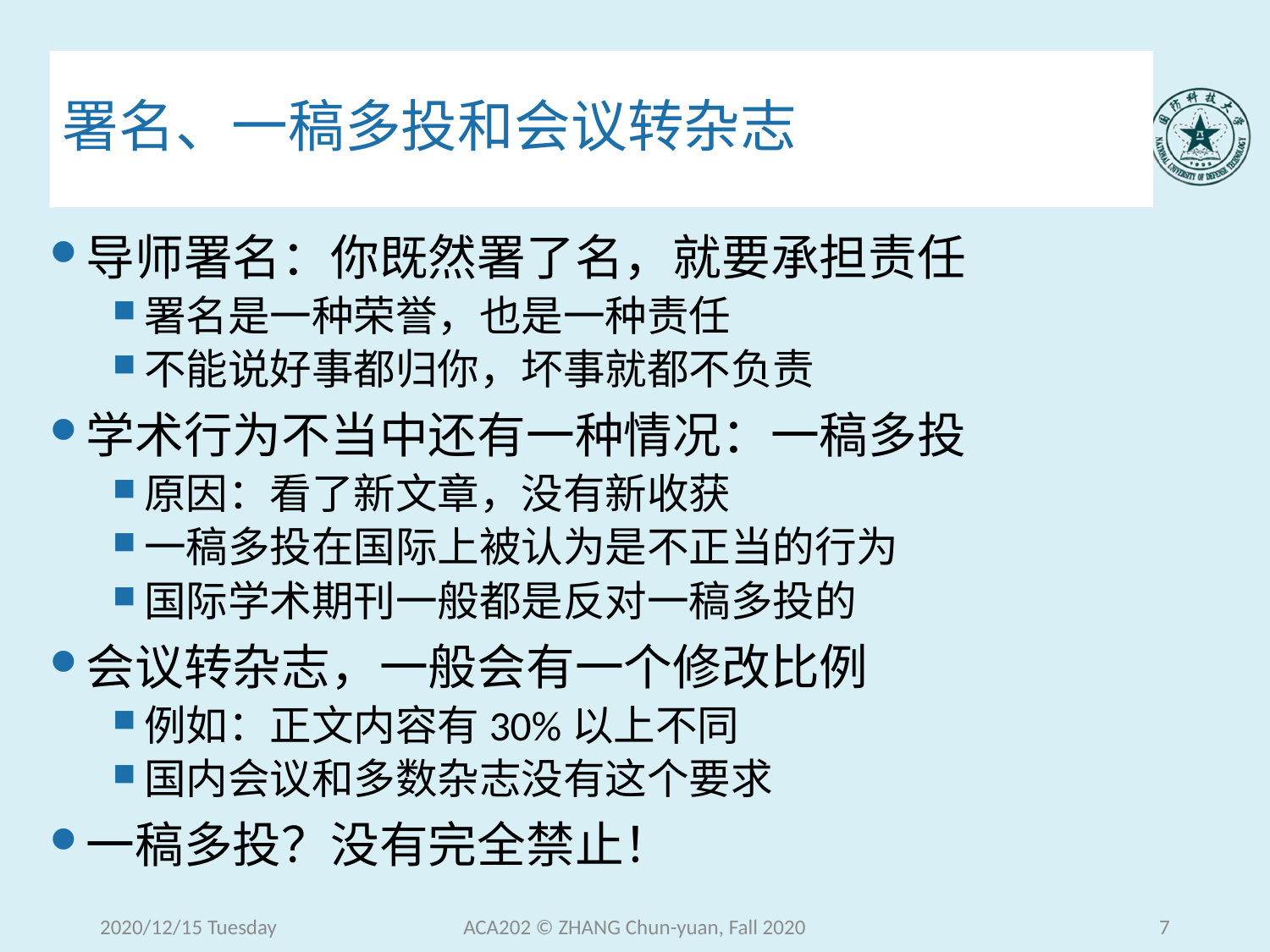

# 署名、一稿多投和会议转杂志
导师署名：你既然署了名，就要承担责任
署名是一种荣誉，也是一种责任
不能说好事都归你，坏事就都不负责
学术行为不当中还有一种情况：一稿多投
原因：看了新文章，没有新收获
一稿多投在国际上被认为是不正当的行为
国际学术期刊一般都是反对一稿多投的
会议转杂志，一般会有一个修改比例
例如：正文内容有30%以上不同
国内会议和多数杂志没有这个要求
一稿多投？没有完全禁止！
2020/12/15 Tuesday
ACA202 © ZHANG Chun-yuan, Fall 2020
7